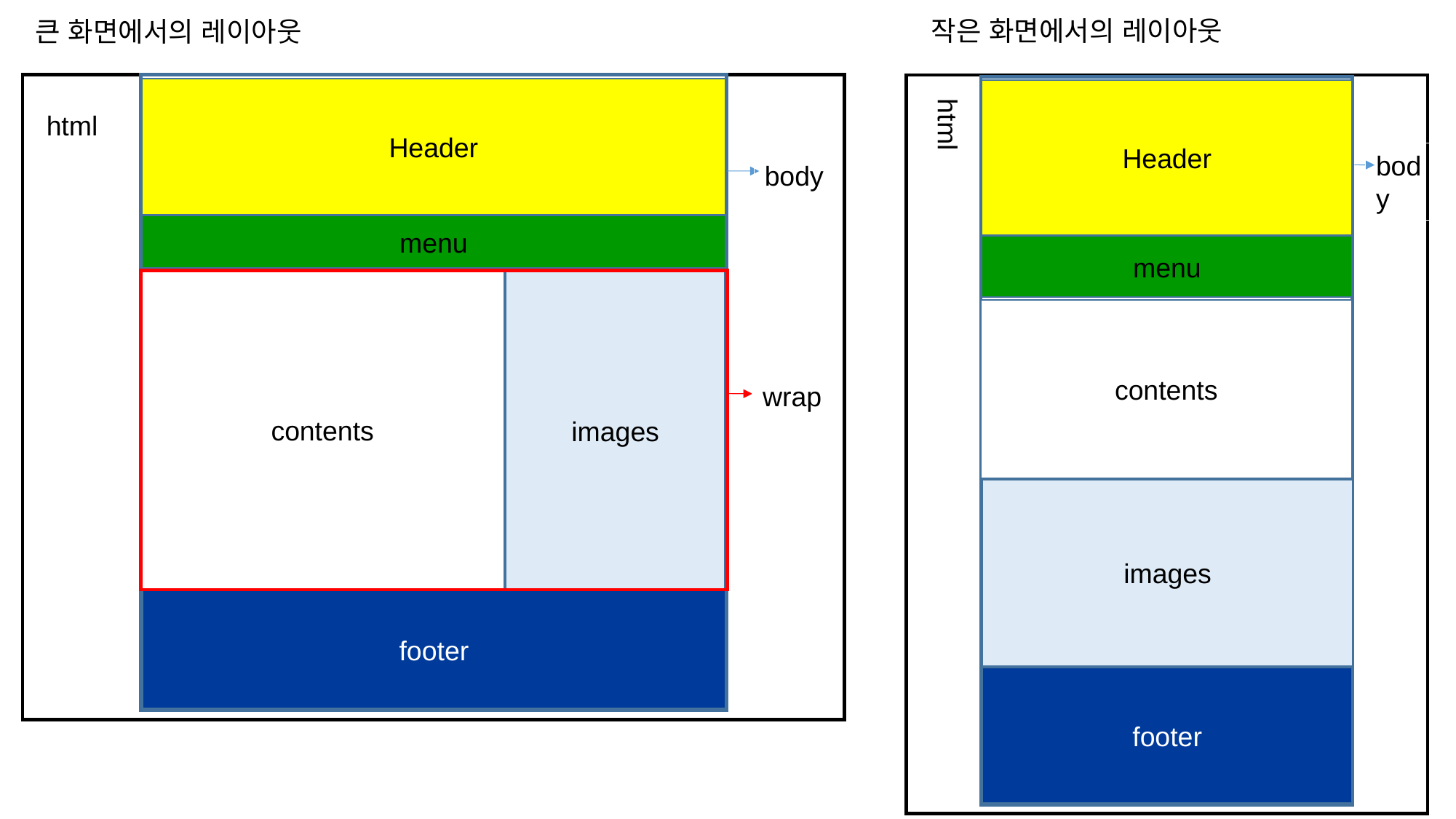

작은 화면에서의 레이아웃
큰 화면에서의 레이아웃

Header
html
body
menu

contents

images
wrap
footer

Header
body
menu

contents
images
footer
html